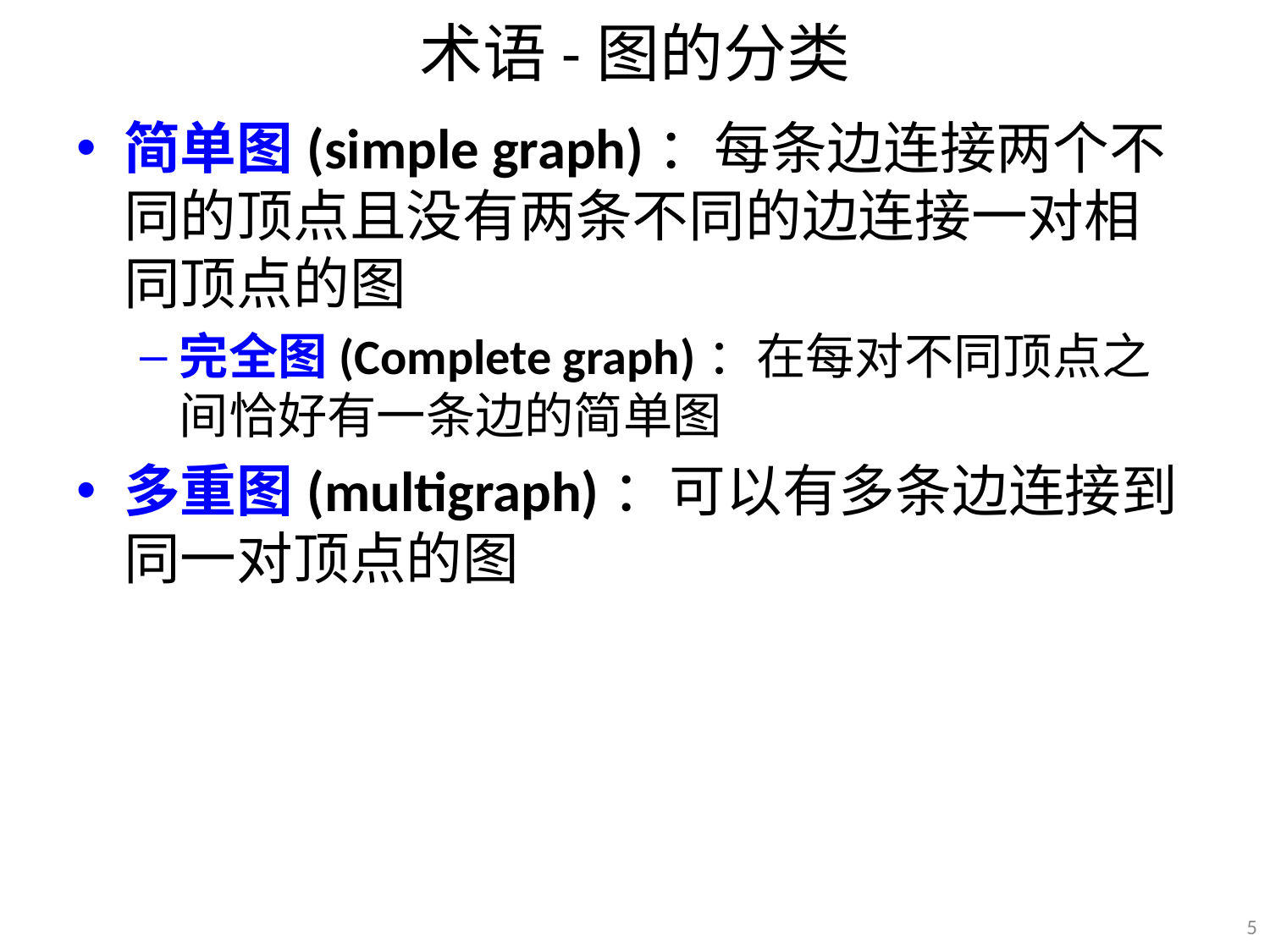

# 术语-图的分类
简单图(simple graph)：每条边连接两个不同的顶点且没有两条不同的边连接一对相同顶点的图
完全图(Complete graph)：在每对不同顶点之间恰好有一条边的简单图
多重图(multigraph)：可以有多条边连接到同一对顶点的图
5